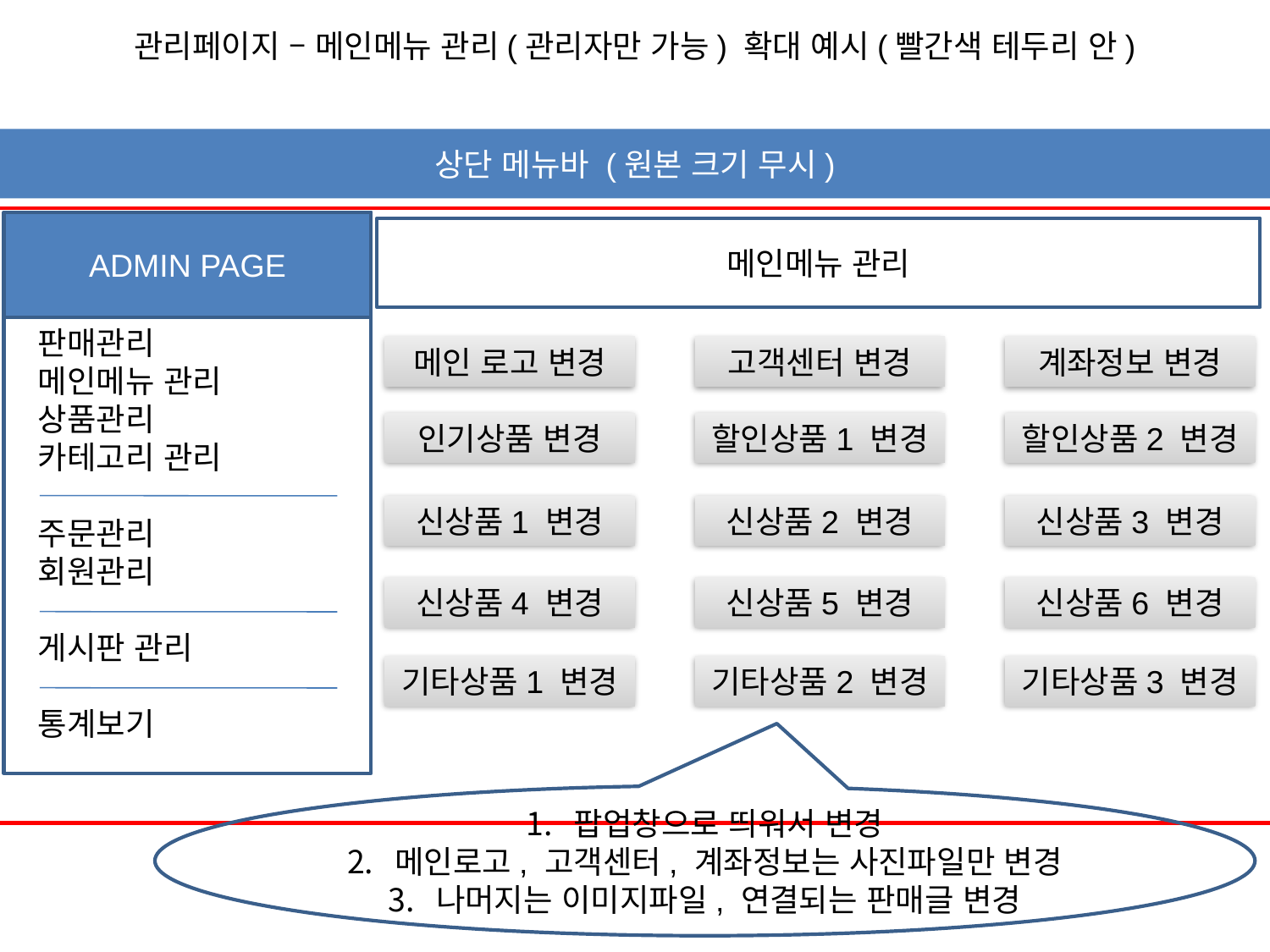

관리페이지 – 메인메뉴 관리(관리자만 가능) 확대 예시(빨간색 테두리 안)
상단 메뉴바 (원본 크기 무시)

ADMIN PAGE
메인메뉴 관리
  판매관리
  메인메뉴 관리
  상품관리
  카테고리 관리

  주문관리
  회원관리

  게시판 관리

  통계보기
메인 로고 변경
고객센터 변경
계좌정보 변경
인기상품 변경
할인상품1 변경
할인상품2 변경
신상품1 변경
신상품2 변경
신상품3 변경
신상품4 변경
신상품5 변경
신상품6 변경
기타상품1 변경
기타상품2 변경
기타상품3 변경
팝업창으로 띄워서 변경
메인로고, 고객센터, 계좌정보는 사진파일만 변경
나머지는 이미지파일, 연결되는 판매글 변경